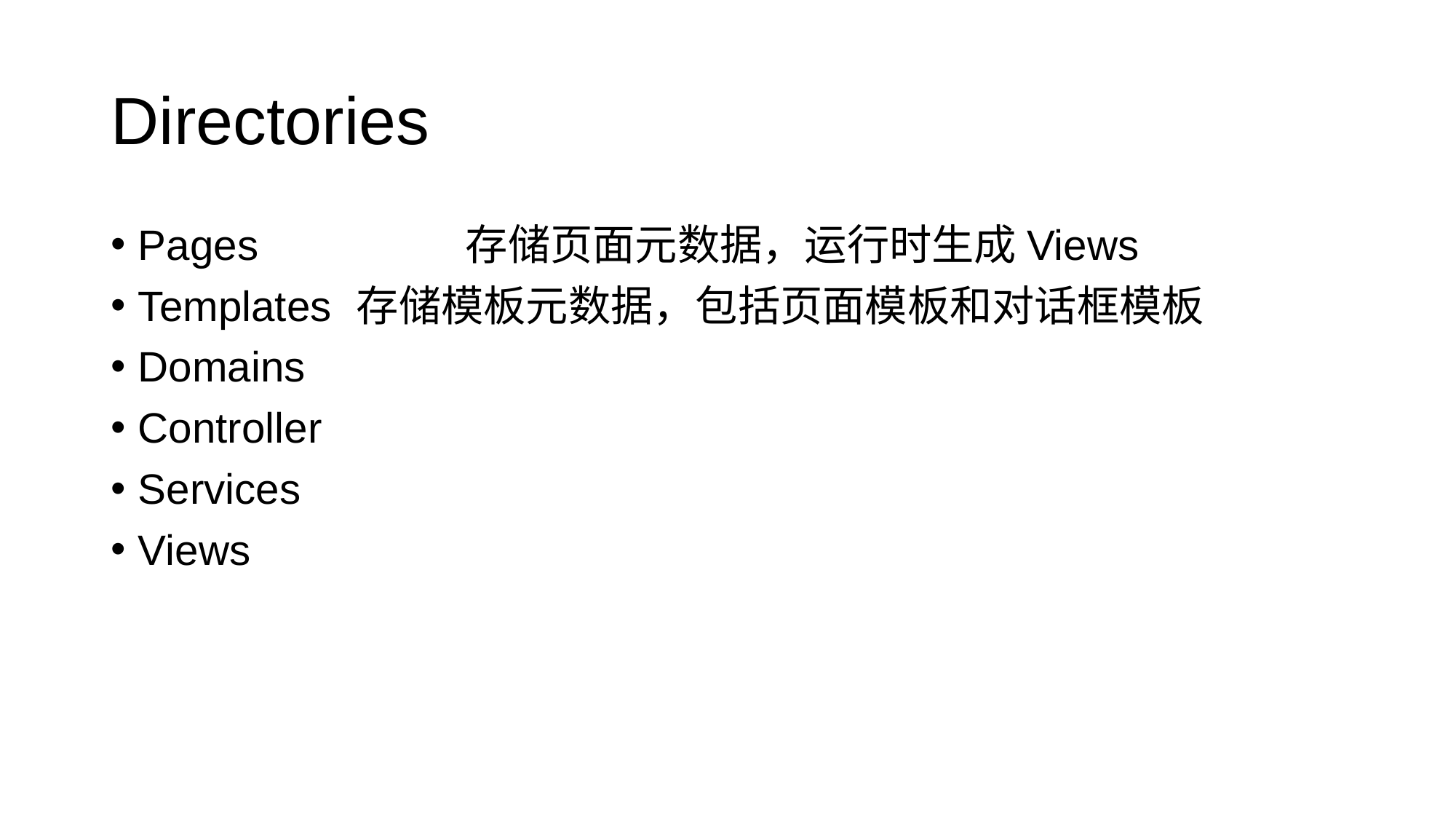

# Directories
Pages		存储页面元数据，运行时生成Views
Templates	存储模板元数据，包括页面模板和对话框模板
Domains
Controller
Services
Views